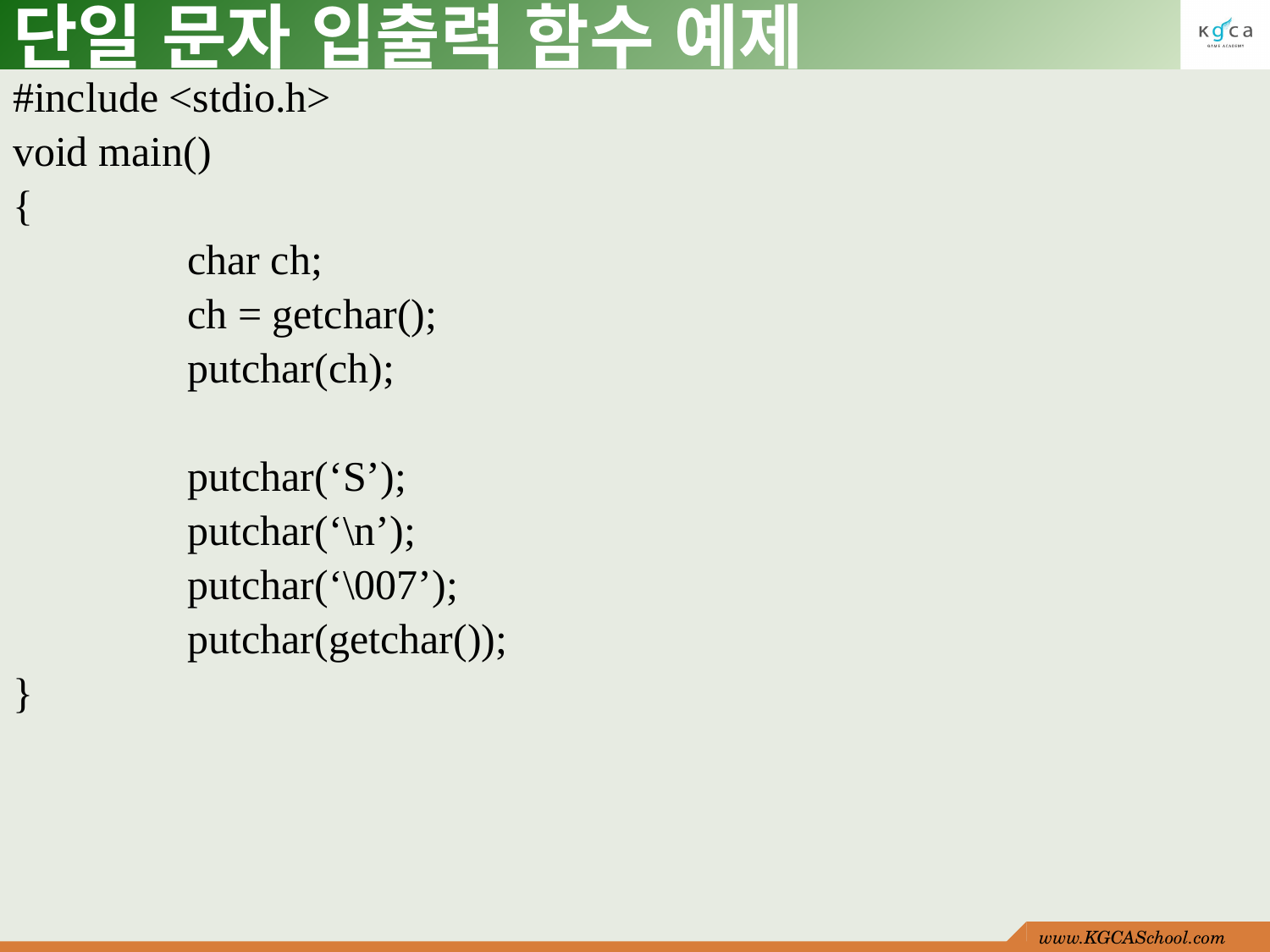

# 단일 문자 입출력 함수 예제
#include <stdio.h>
void main()
{
		char ch;
		ch = getchar();
		putchar(ch);

		putchar(‘S’);
		putchar(‘\n’);
		putchar(‘\007’);
		putchar(getchar());
}